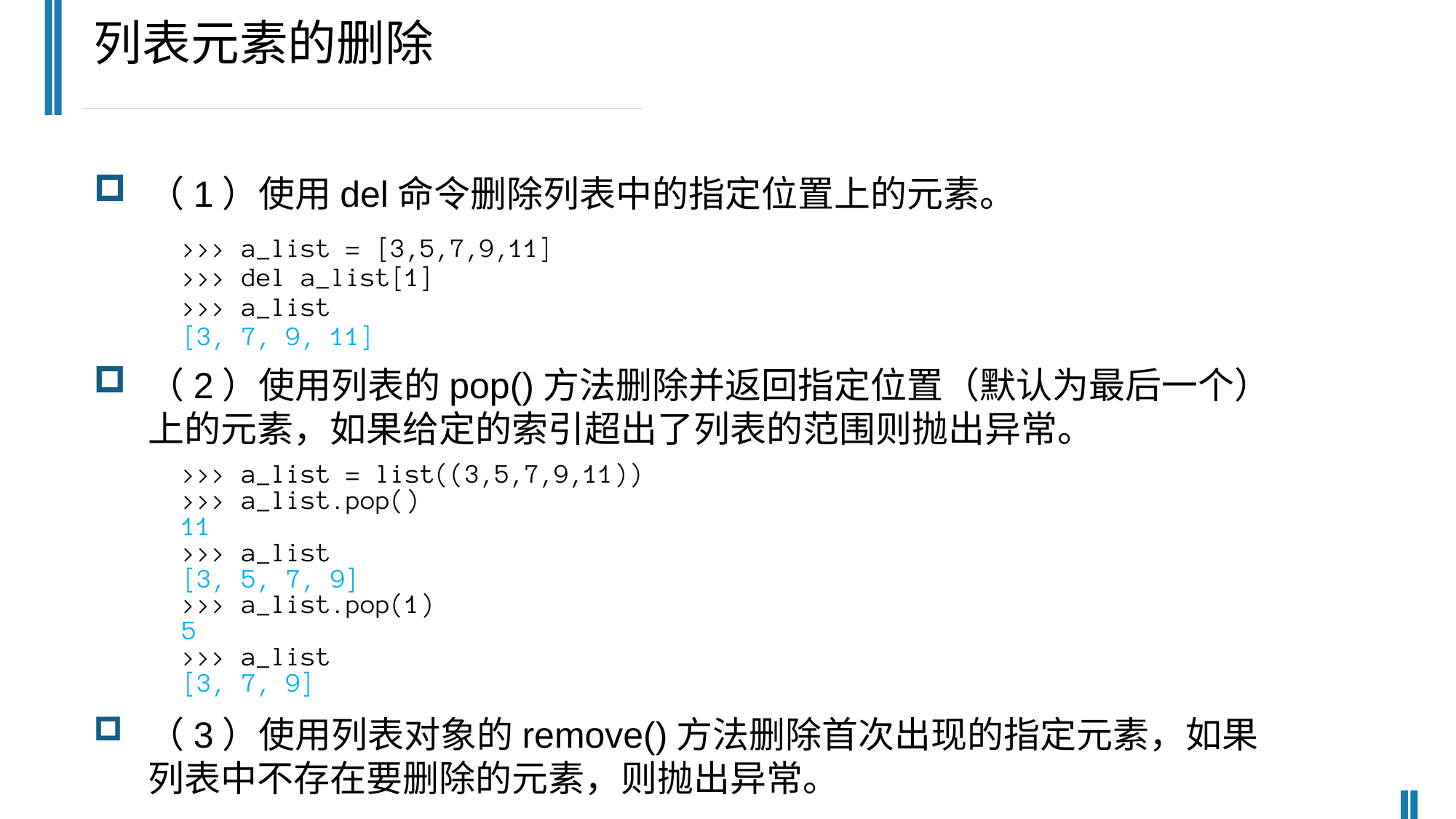

列表元素的删除

（1）使用del命令删除列表中的指定位置上的元素。

>>> a_list = [3,5,7,9,11]
>>> del a_list[1]
>>> a_list
[3, 7, 9, 11]
（2）使用列表的pop()方法删除并返回指定位置（默认为最后一个）上的元素，如果给定的索引超出了列表的范围则抛出异常。
>>> a_list = list((3,5,7,9,11))
>>> a_list.pop()
11
>>> a_list
[3, 5, 7, 9]
>>> a_list.pop(1)
5
>>> a_list
[3, 7, 9]
（3）使用列表对象的remove()方法删除首次出现的指定元素，如果列表中不存在要删除的元素，则抛出异常。